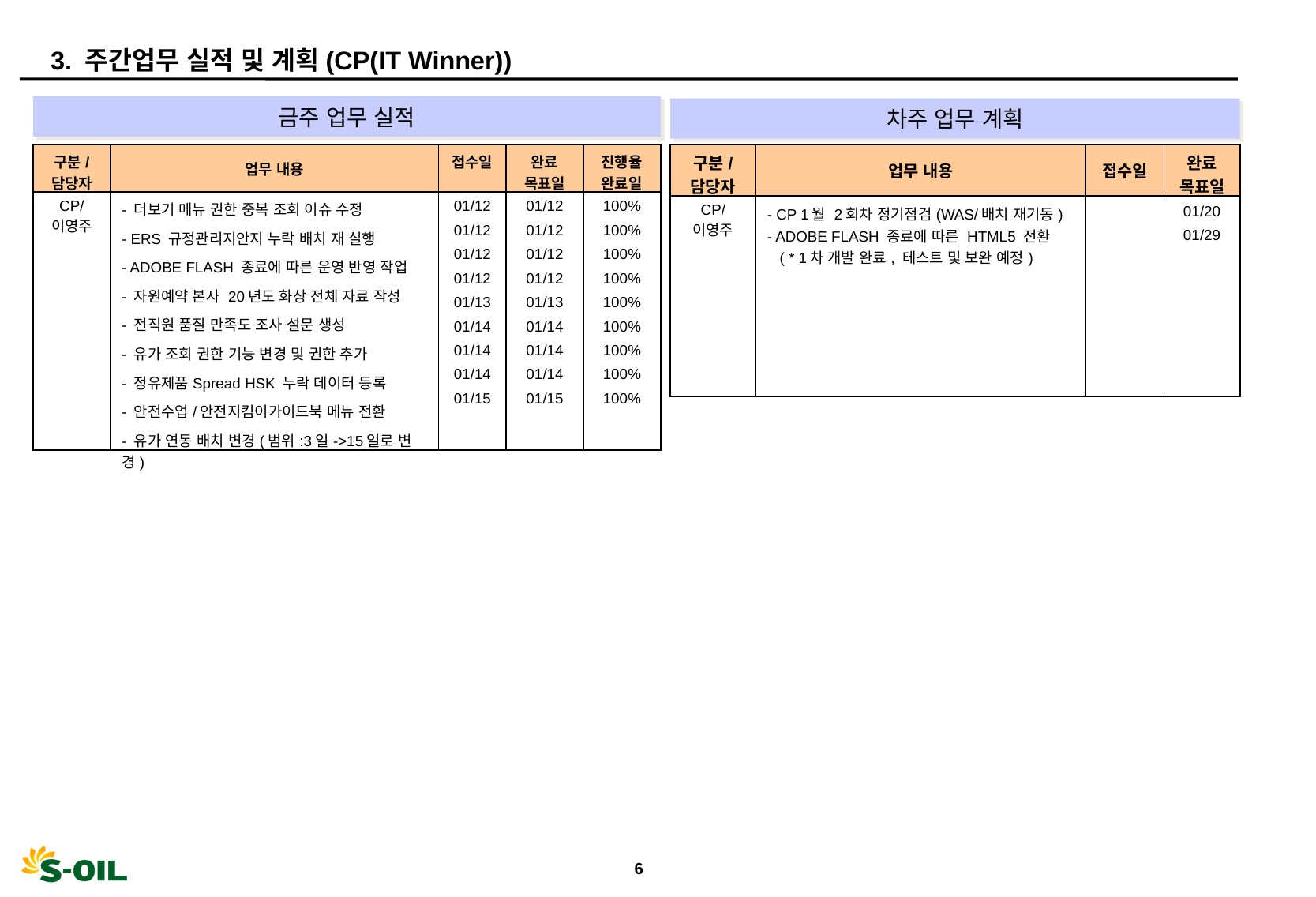

3. 주간업무 실적 및 계획(CP(IT Winner))
금주 업무 실적
차주 업무 계획
| 구분/ 담당자 | 업무 내용 | 접수일 | 완료 목표일 | 진행율 완료일 |
| --- | --- | --- | --- | --- |
| CP/ 이영주 | - 더보기 메뉴 권한 중복 조회 이슈 수정 - ERS 규정관리지안지 누락 배치 재 실행 - ADOBE FLASH 종료에 따른 운영 반영 작업 - 자원예약 본사 20년도 화상 전체 자료 작성 - 전직원 품질 만족도 조사 설문 생성 - 유가 조회 권한 기능 변경 및 권한 추가 - 정유제품Spread HSK 누락 데이터 등록 - 안전수업/안전지킴이가이드북 메뉴 전환 - 유가 연동 배치 변경(범위:3일->15일로 변경) | 01/12 01/12 01/12 01/12 01/13 01/14 01/14 01/14 01/15 | 01/12 01/12 01/12 01/12 01/13 01/14 01/14 01/14 01/15 | 100% 100% 100% 100% 100% 100% 100% 100% 100% |
| 구분/ 담당자 | 업무 내용 | 접수일 | 완료 목표일 |
| --- | --- | --- | --- |
| CP/ 이영주 | - CP 1월 2회차 정기점검(WAS/배치 재기동) - ADOBE FLASH 종료에 따른 HTML5 전환 ( \* 1차 개발 완료, 테스트 및 보완 예정) |  | 01/20 01/29 |